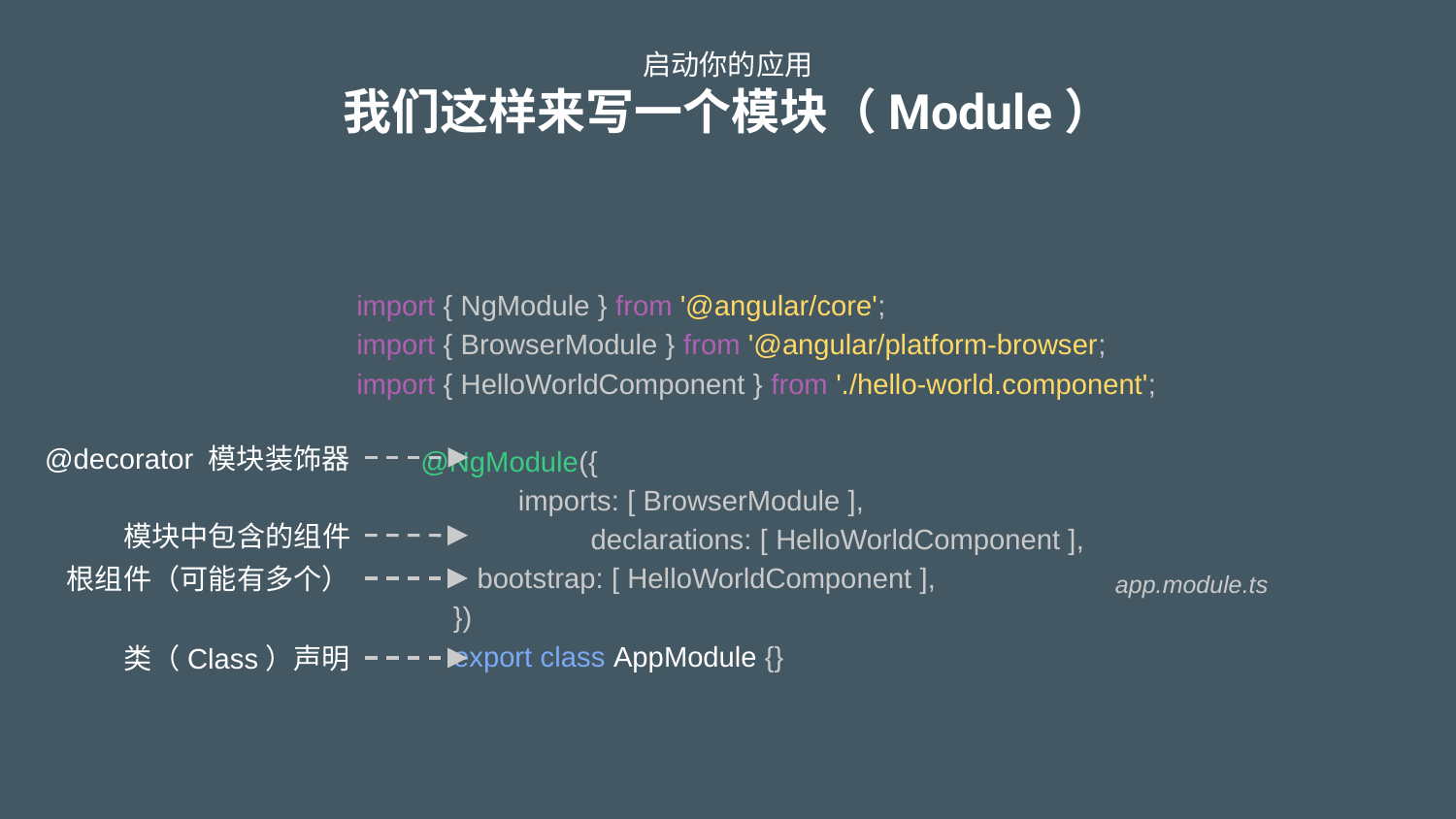

# 启动你的应用 我们这样来写一个模块（Module）
import { NgModule } from '@angular/core';
import { BrowserModule } from '@angular/platform-browser;
import { HelloWorldComponent } from './hello-world.component';

        @NgModule({
  imports: [ BrowserModule ],
  	  declarations: [ HelloWorldComponent ],
      bootstrap: [ HelloWorldComponent ],
   })
   export class AppModule {}

@decorator 模块装饰器
模块中包含的组件
app.module.ts
根组件（可能有多个）
类（Class）声明